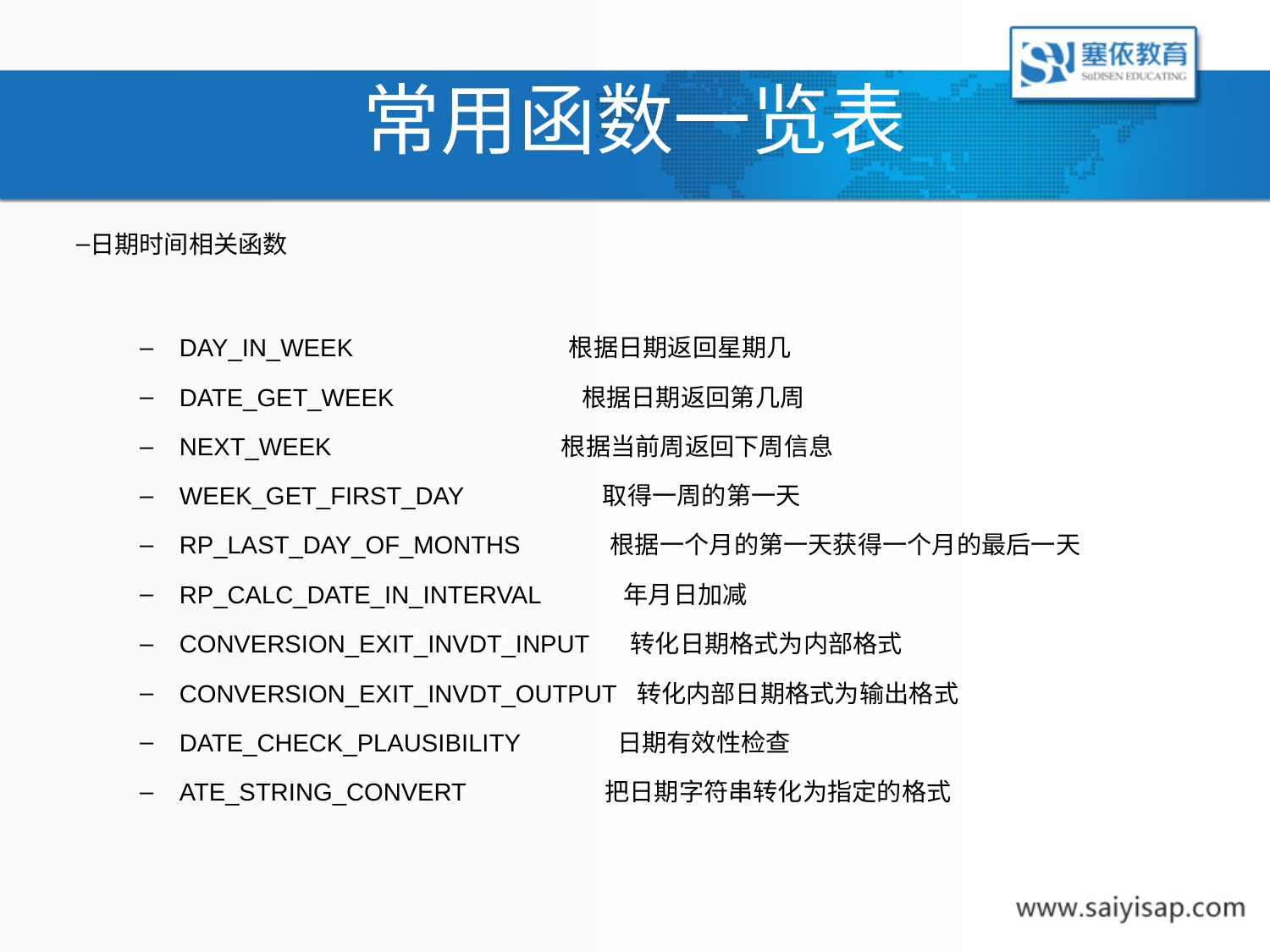

# 常用函数一览表
日期时间相关函数

DAY_IN_WEEK                              根据日期返回星期几
DATE_GET_WEEK                          根据日期返回第几周
NEXT_WEEK                                根据当前周返回下周信息
WEEK_GET_FIRST_DAY                   取得一周的第一天
RP_LAST_DAY_OF_MONTHS            根据一个月的第一天获得一个月的最后一天
RP_CALC_DATE_IN_INTERVAL           年月日加减
CONVERSION_EXIT_INVDT_INPUT     转化日期格式为内部格式
CONVERSION_EXIT_INVDT_OUTPUT  转化内部日期格式为输出格式
DATE_CHECK_PLAUSIBILITY             日期有效性检查
ATE_STRING_CONVERT                   把日期字符串转化为指定的格式